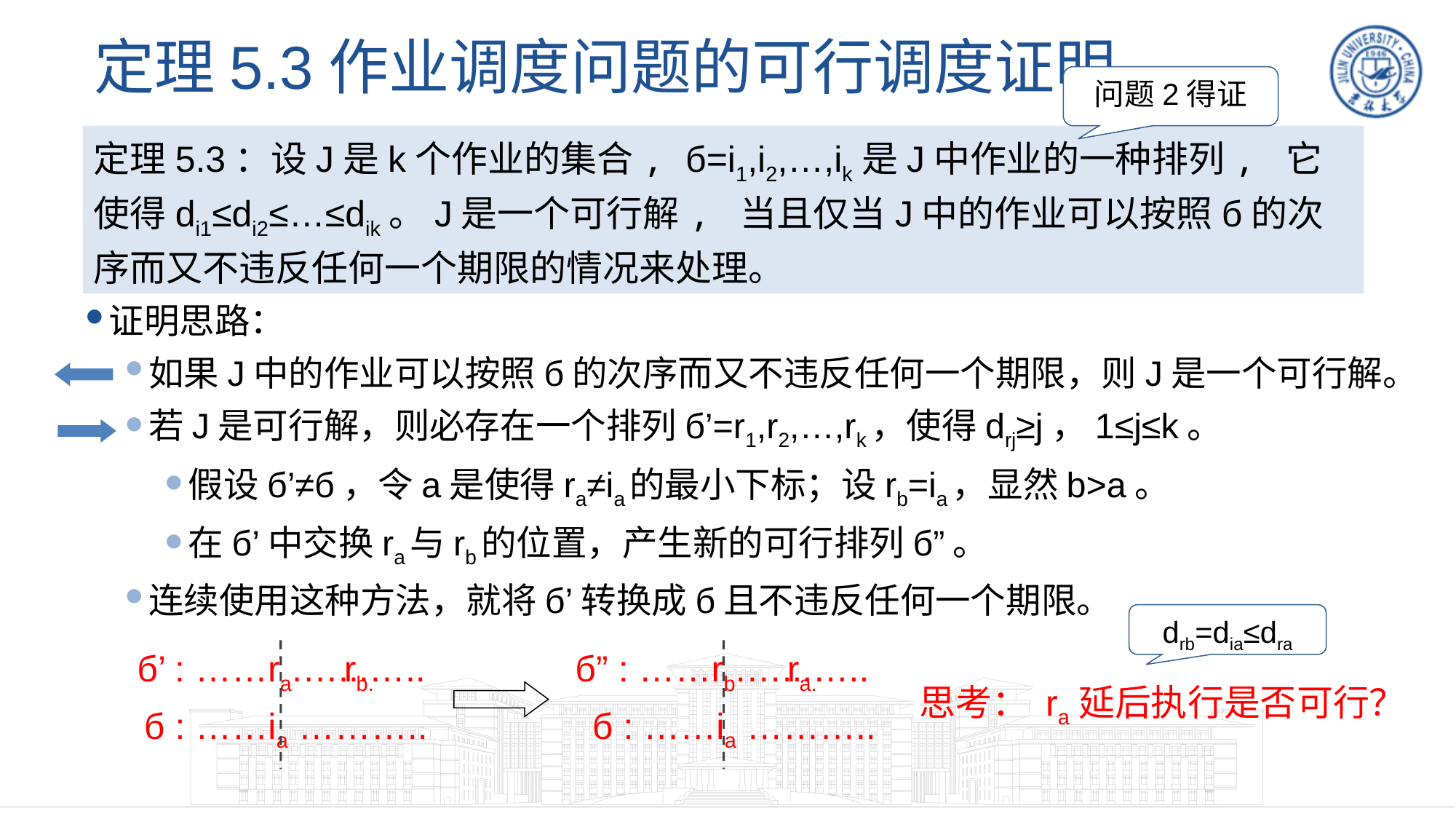

# 定理5.3作业调度问题的可行调度证明
问题2得证
定理5.3：设J是k个作业的集合, б=i1,i2,…,ik是J中作业的一种排列, 它使得di1≤di2≤…≤dik。J是一个可行解, 当且仅当J中的作业可以按照б的次序而又不违反任何一个期限的情况来处理。
证明思路：
如果J中的作业可以按照б的次序而又不违反任何一个期限，则J是一个可行解。
若J是可行解，则必存在一个排列б’=r1,r2,…,rk，使得drj≥j，1≤j≤k。
假设б’≠б，令a是使得ra≠ia的最小下标；设rb=ia，显然b>a。
在б’中交换ra与rb的位置，产生新的可行排列б”。
连续使用这种方法，就将б’转换成б且不违反任何一个期限。

drb=dia≤dra
 б’ : ……ra.…...…..

б : ……ia ………..
rb.
б” : ……rb.…...…..

б : ……ia ………..
ra.
思考： ra延后执行是否可行？

25